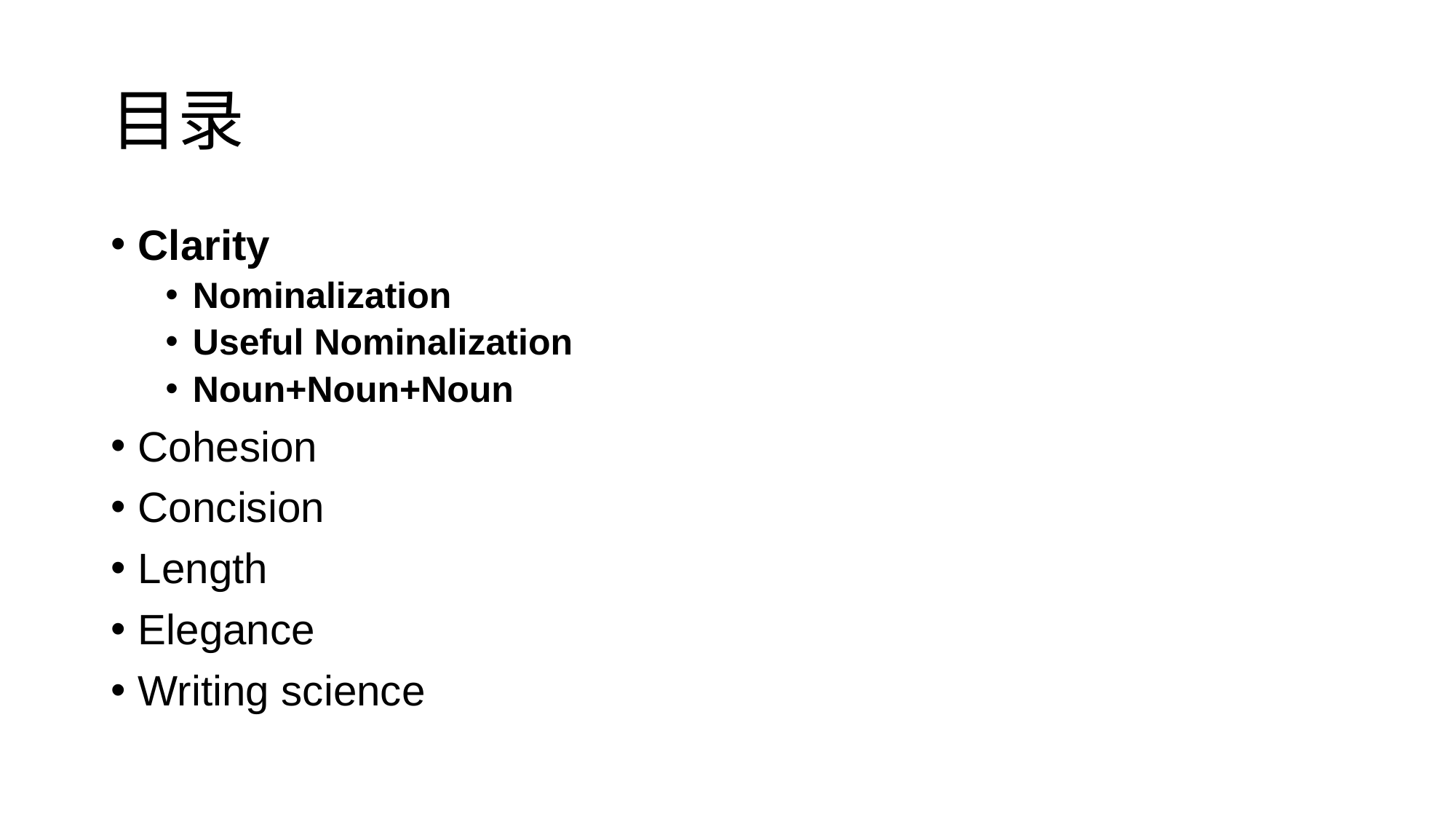

# 目录
Clarity
Nominalization
Useful Nominalization
Noun+Noun+Noun
Cohesion
Concision
Length
Elegance
Writing science